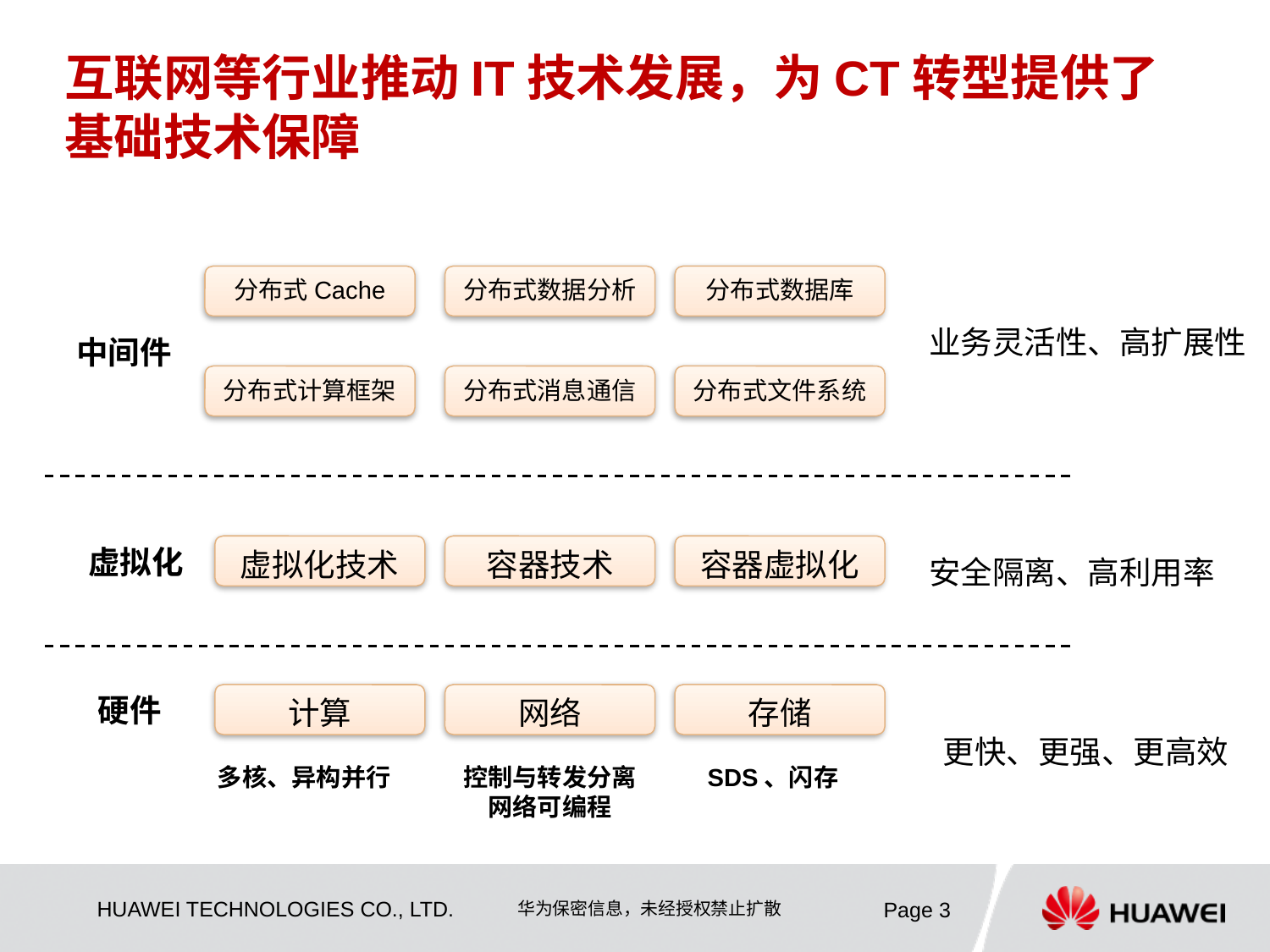

# 互联网等行业推动IT技术发展，为CT转型提供了基础技术保障
分布式Cache
分布式数据分析
分布式数据库
业务灵活性、高扩展性
中间件
分布式计算框架
分布式消息通信
分布式文件系统
虚拟化
虚拟化技术
容器技术
容器虚拟化
安全隔离、高利用率
硬件
计算
网络
存储
更快、更强、更高效
多核、异构并行
控制与转发分离
网络可编程
SDS、闪存